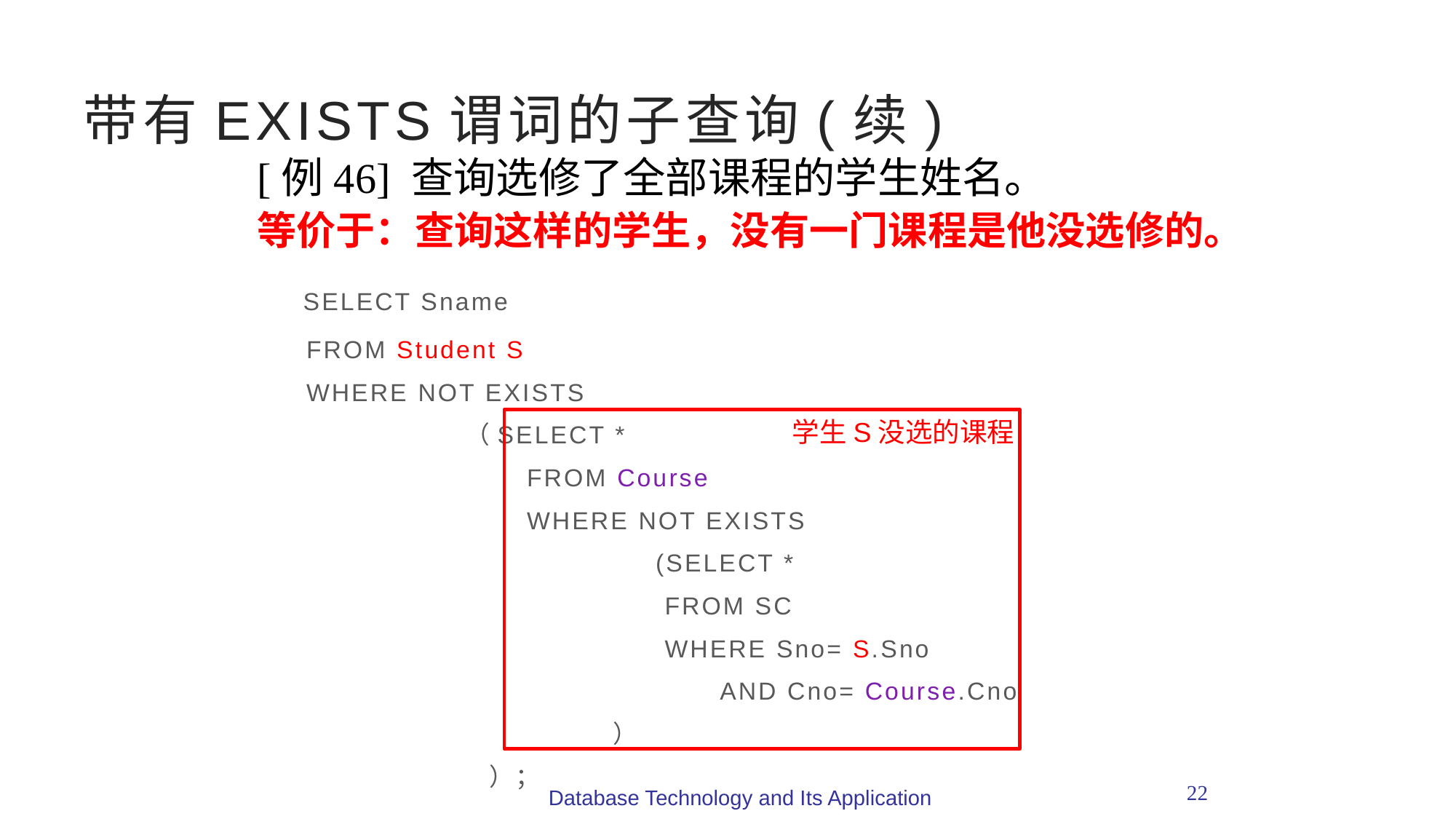

带有EXISTS谓词的子查询(续)
[例46] 查询选修了全部课程的学生姓名。
等价于：查询这样的学生，没有一门课程是他没选修的。
     SELECT Sname
FROM Student S
WHERE NOT EXISTS
                    （SELECT *
                        FROM Course
                        WHERE NOT EXISTS
                                      (SELECT *
                                       FROM SC
                                       WHERE Sno= S.Sno
                                             AND Cno= Course.Cno
                                       ）
                       ）；

学生S没选的课程
22
Database Technology and Its Application